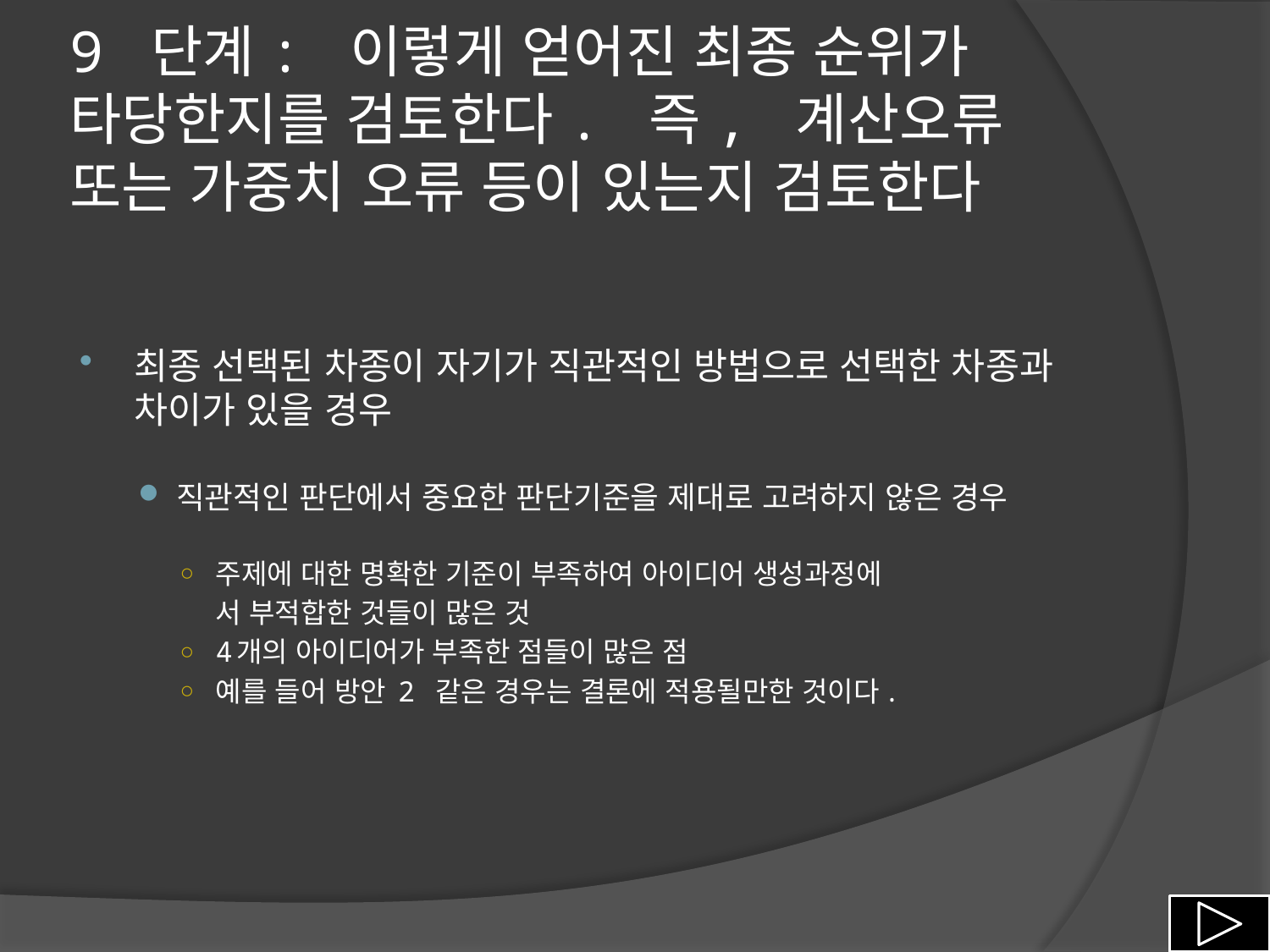

# 9 단계: 이렇게 얻어진 최종 순위가 타당한지를 검토한다. 즉, 계산오류 또는 가중치 오류 등이 있는지 검토한다
최종 선택된 차종이 자기가 직관적인 방법으로 선택한 차종과 차이가 있을 경우

직관적인 판단에서 중요한 판단기준을 제대로 고려하지 않은 경우

주제에 대한 명확한 기준이 부족하여 아이디어 생성과정에
	서 부적합한 것들이 많은 것
4개의 아이디어가 부족한 점들이 많은 점
예를 들어 방안 2 같은 경우는 결론에 적용될만한 것이다.